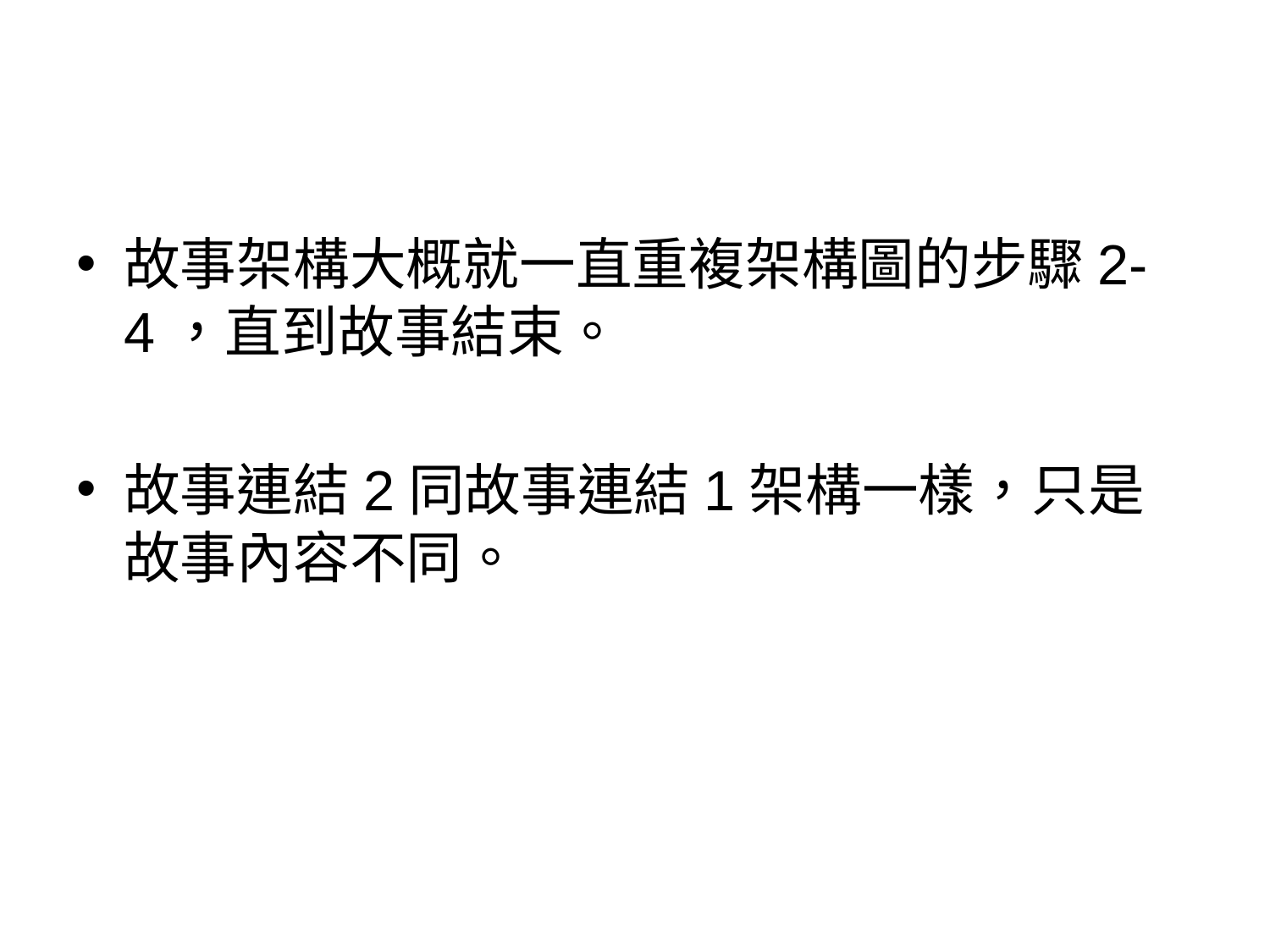

故事架構大概就一直重複架構圖的步驟2-4，直到故事結束。

故事連結2同故事連結1架構一樣，只是故事內容不同。